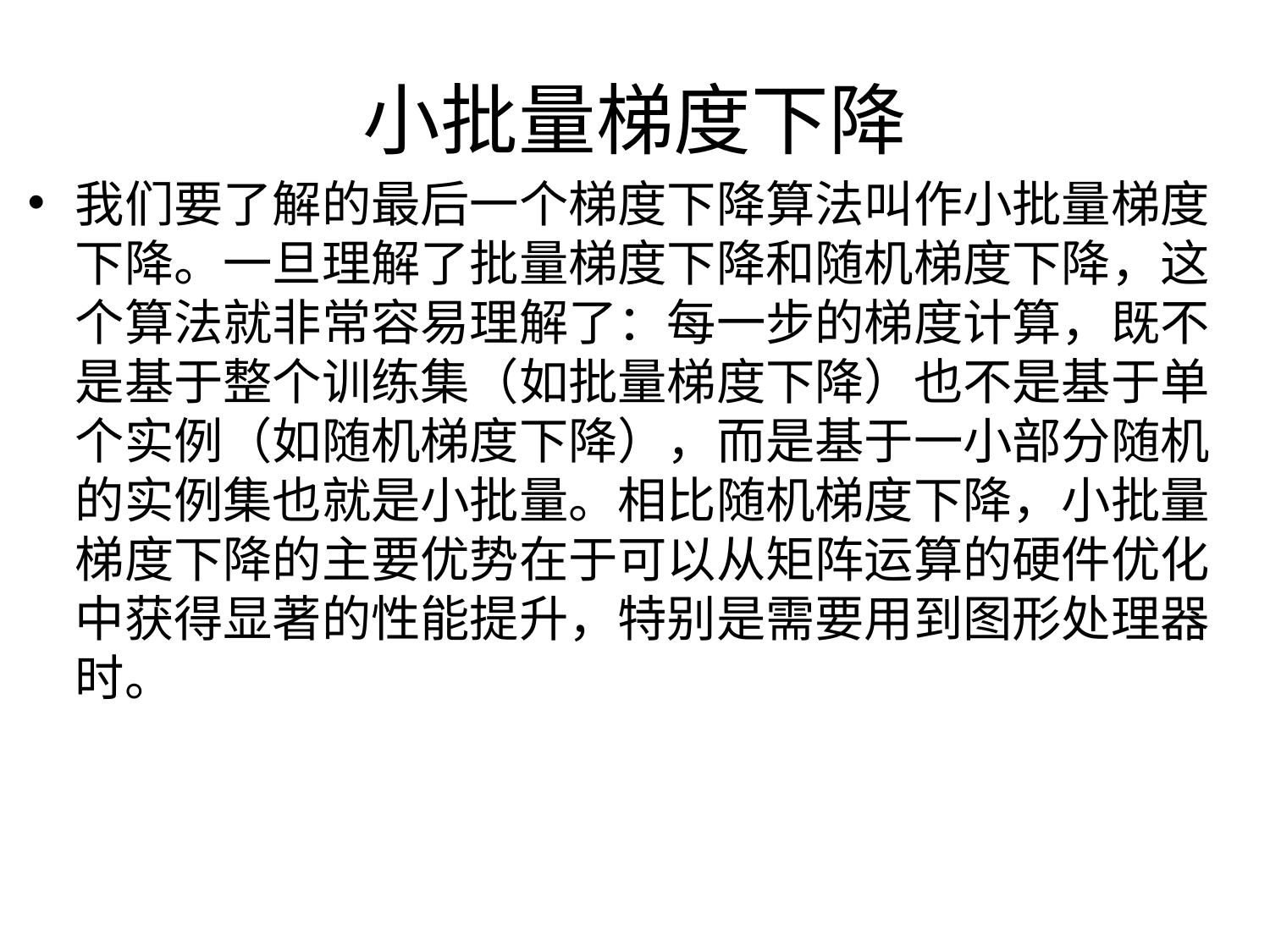

# 小批量梯度下降
我们要了解的最后一个梯度下降算法叫作小批量梯度下降。一旦理解了批量梯度下降和随机梯度下降，这个算法就非常容易理解了：每一步的梯度计算，既不是基于整个训练集（如批量梯度下降）也不是基于单个实例（如随机梯度下降），而是基于一小部分随机的实例集也就是小批量。相比随机梯度下降，小批量梯度下降的主要优势在于可以从矩阵运算的硬件优化中获得显著的性能提升，特别是需要用到图形处理器时。